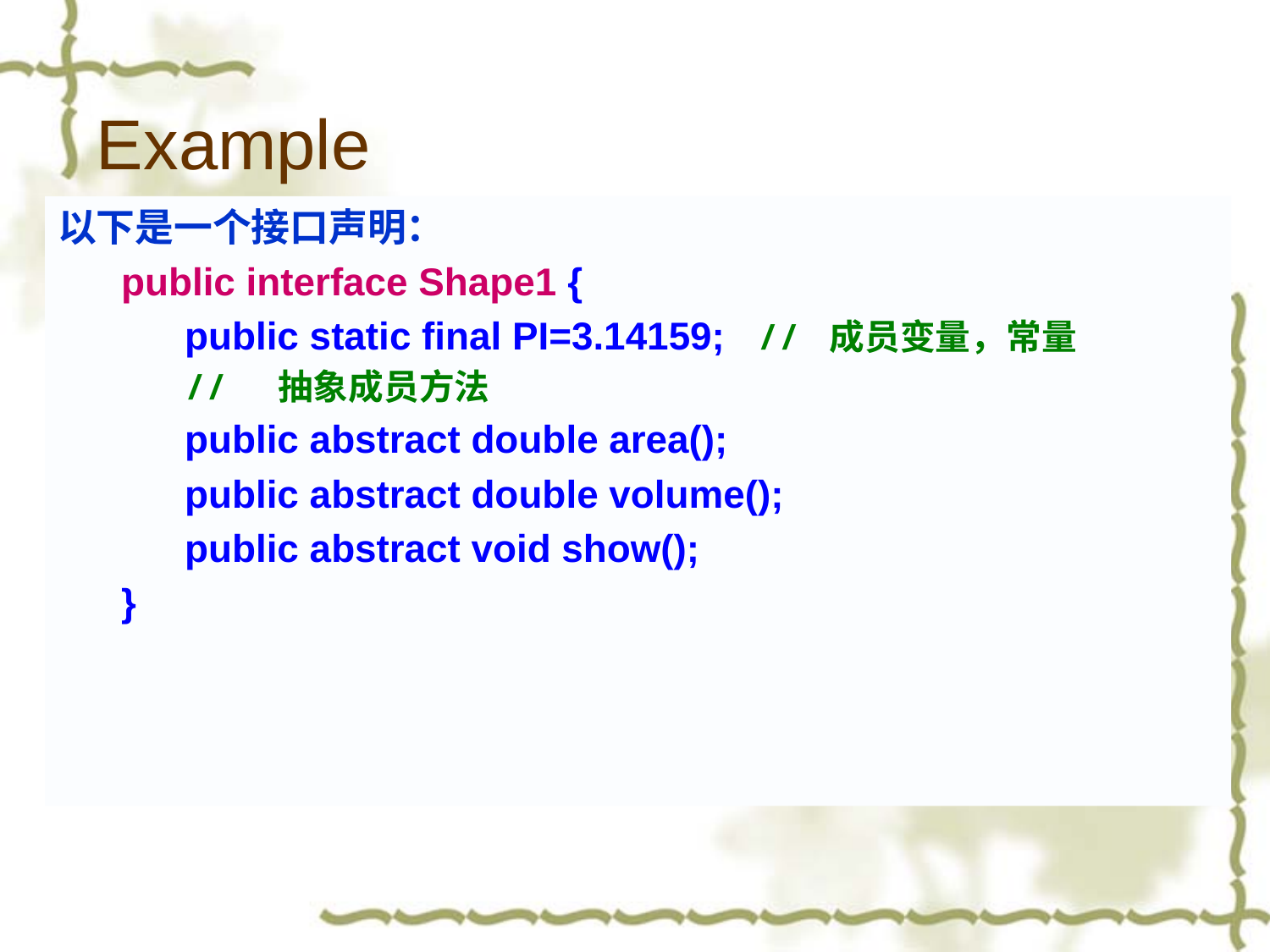

# Example
以下是一个接口声明：
public interface Shape1 {
public static final PI=3.14159;   // 成员变量，常量
//  抽象成员方法
public abstract double area();
public abstract double volume();
public abstract void show();
}